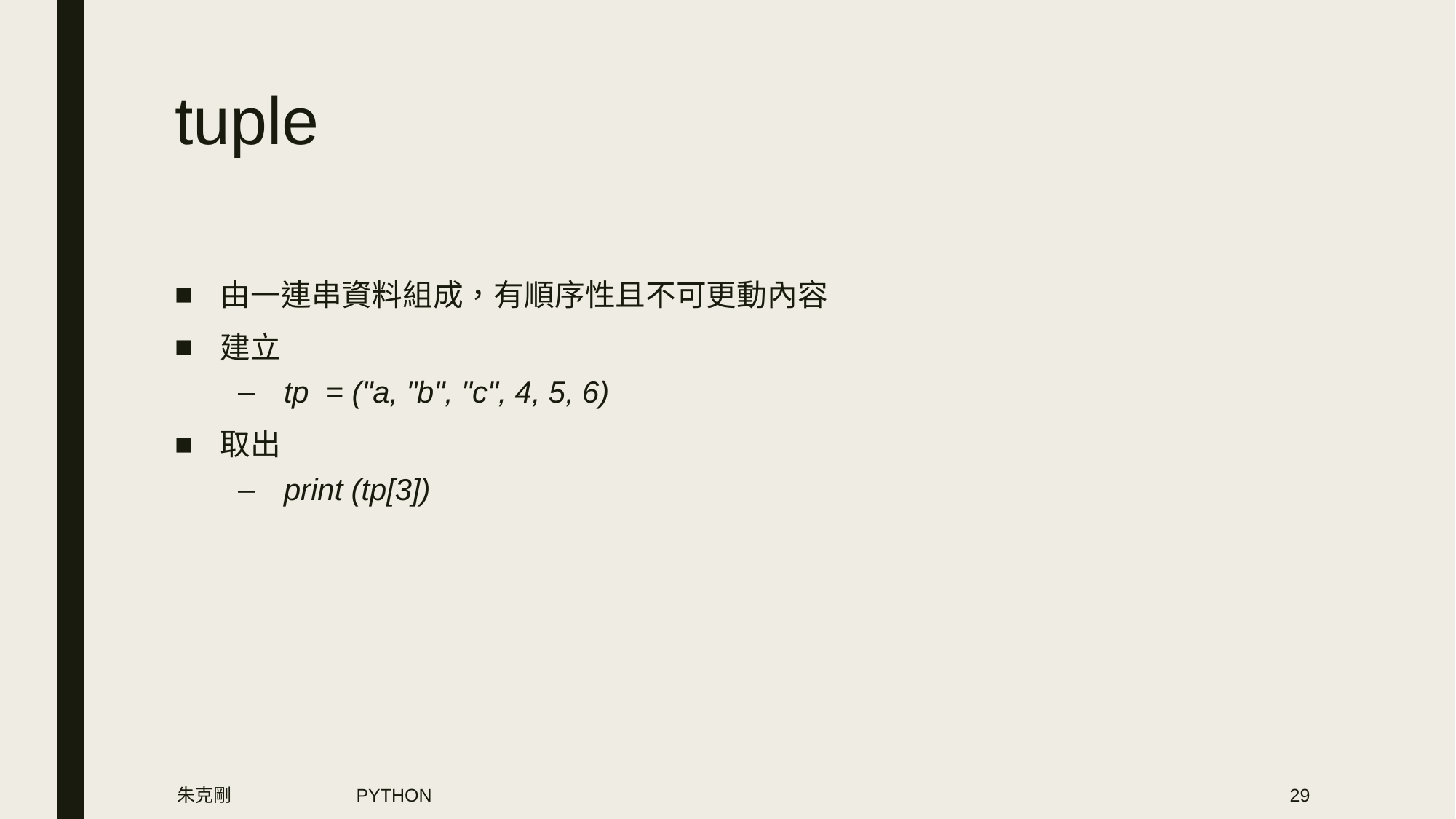

# tuple
由一連串資料組成，有順序性且不可更動內容
建立
tp  = ("a, "b", "c", 4, 5, 6)
取出
print (tp[3])
朱克剛
PYTHON
29